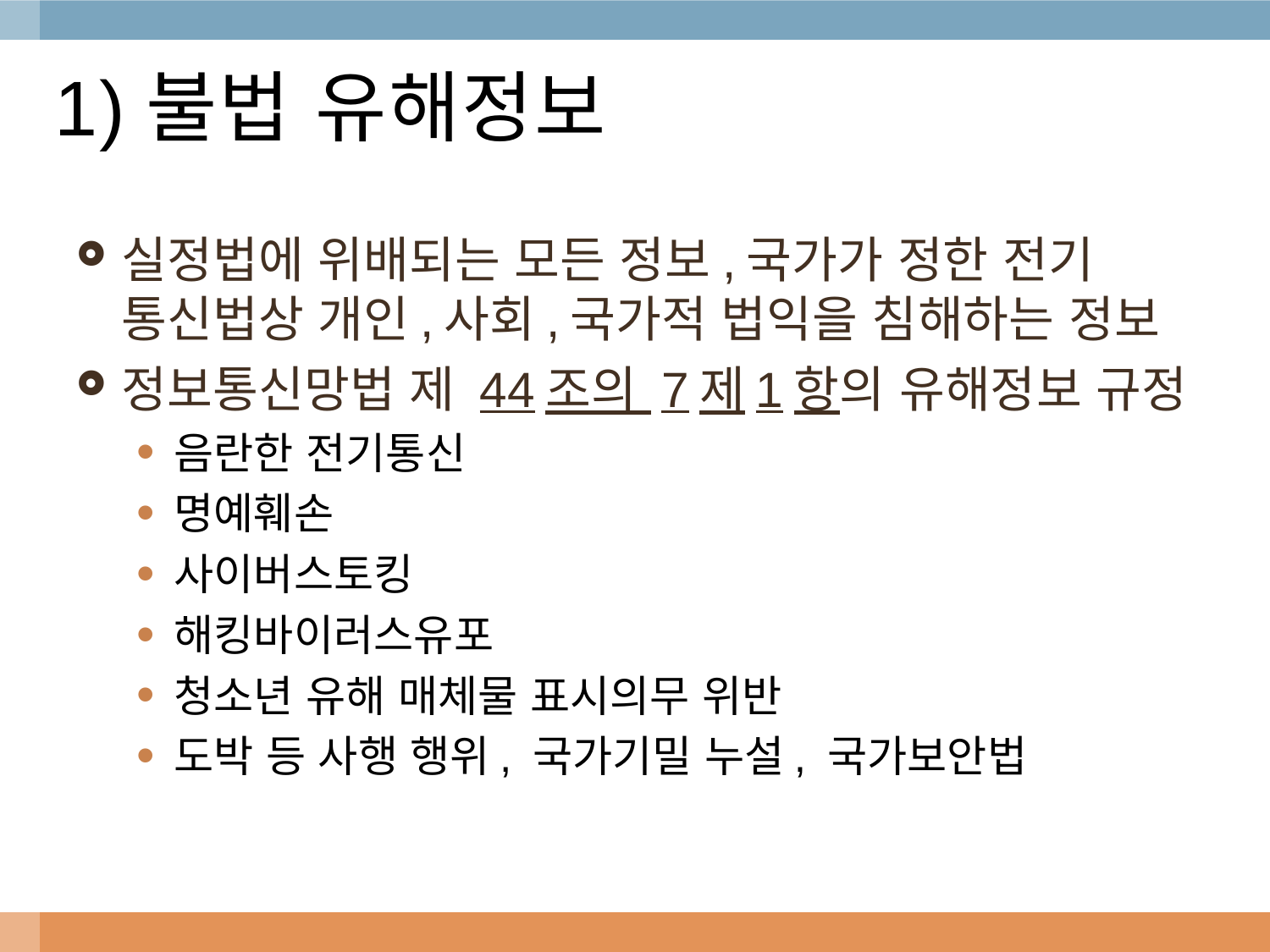

# 1)불법 유해정보
실정법에 위배되는 모든 정보,국가가 정한 전기 통신법상 개인,사회,국가적 법익을 침해하는 정보
정보통신망법 제 44조의 7제1항의 유해정보 규정
음란한 전기통신
명예훼손
사이버스토킹
해킹바이러스유포
청소년 유해 매체물 표시의무 위반
도박 등 사행 행위, 국가기밀 누설, 국가보안법